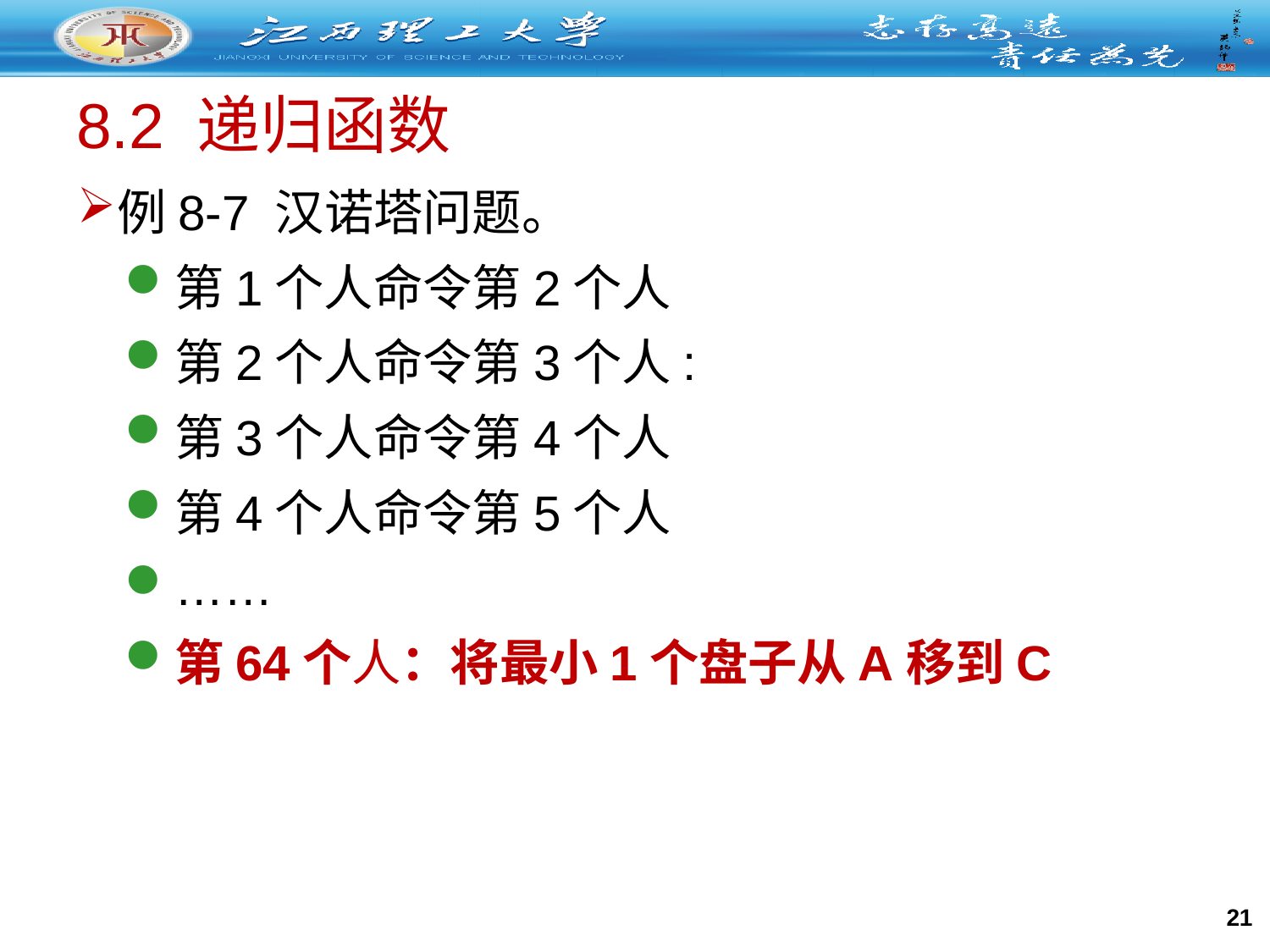

# 8.2 递归函数
例8-7 汉诺塔问题。
第1个人命令第2个人
第2个人命令第3个人:
第3个人命令第4个人
第4个人命令第5个人
……
第64个人：将最小1个盘子从A移到C
21